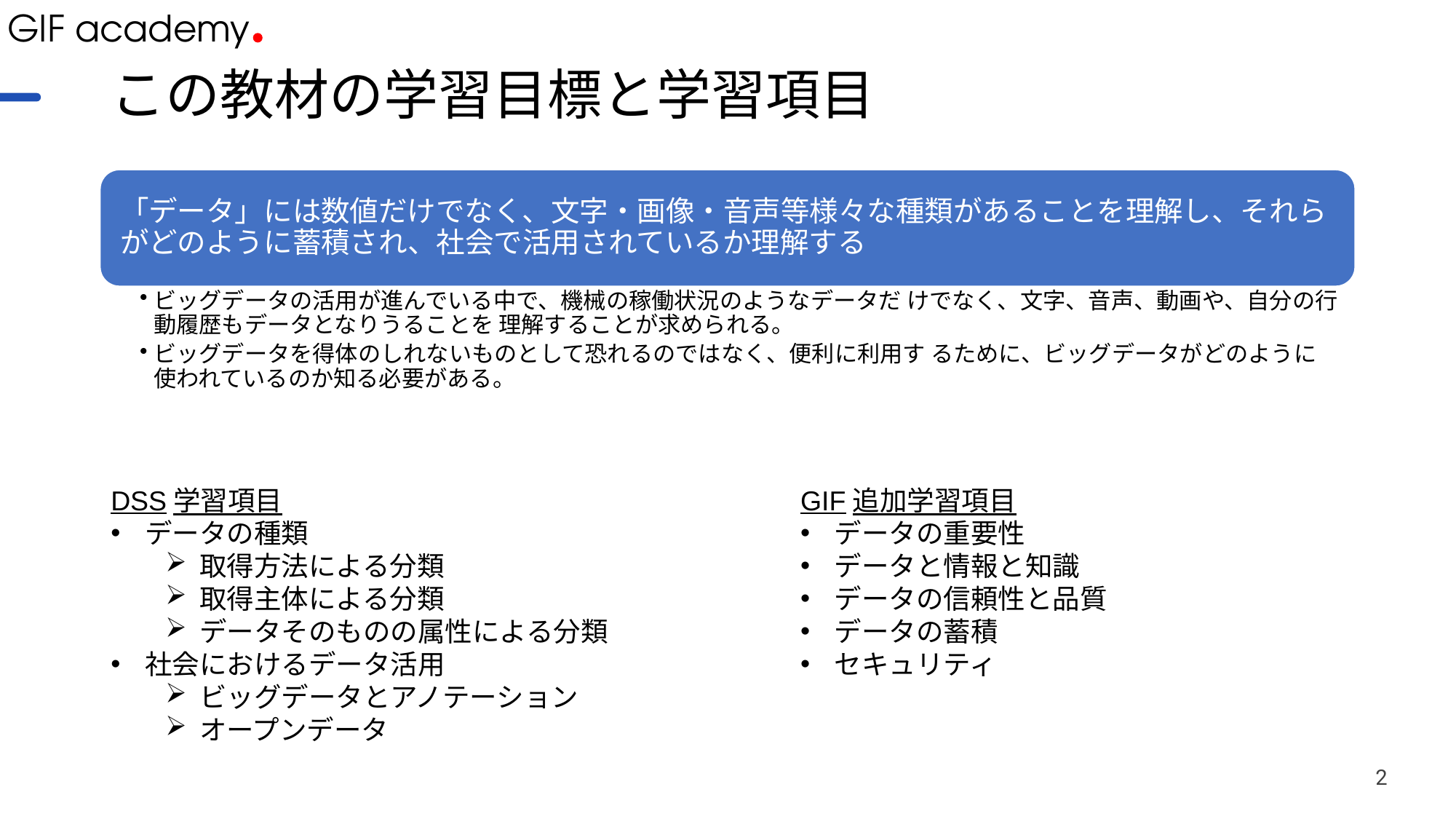

# この教材の学習目標と学習項目
「データ」には数値だけでなく、文字・画像・音声等様々な種類があることを理解し、それらがどのように蓄積され、社会で活用されているか理解する
ビッグデータの活用が進んでいる中で、機械の稼働状況のようなデータだ けでなく、文字、音声、動画や、自分の行動履歴もデータとなりうることを 理解することが求められる。
ビッグデータを得体のしれないものとして恐れるのではなく、便利に利用す るために、ビッグデータがどのように使われているのか知る必要がある。
DSS学習項目
データの種類
取得方法による分類
取得主体による分類
データそのものの属性による分類
社会におけるデータ活用
ビッグデータとアノテーション
オープンデータ
GIF追加学習項目
データの重要性
データと情報と知識
データの信頼性と品質
データの蓄積
セキュリティ
2